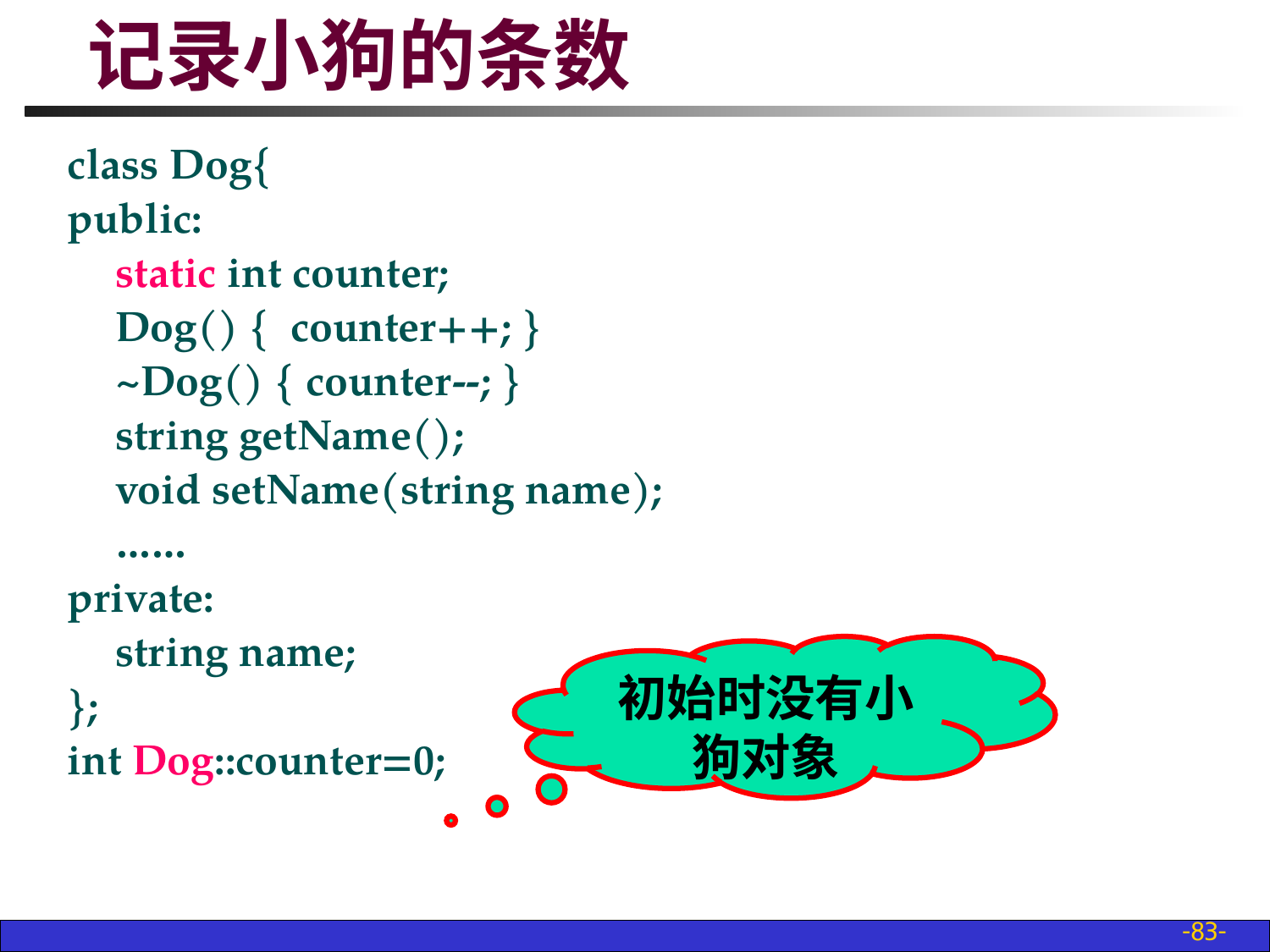

# 记录小狗的条数
class Dog{
public:
	static int counter;
	Dog() {  counter++; }
	~Dog() { counter--; }
	string getName();
	void setName(string name);
	……
private:
	string name;
};
int Dog::counter=0;
初始时没有小狗对象
-83-